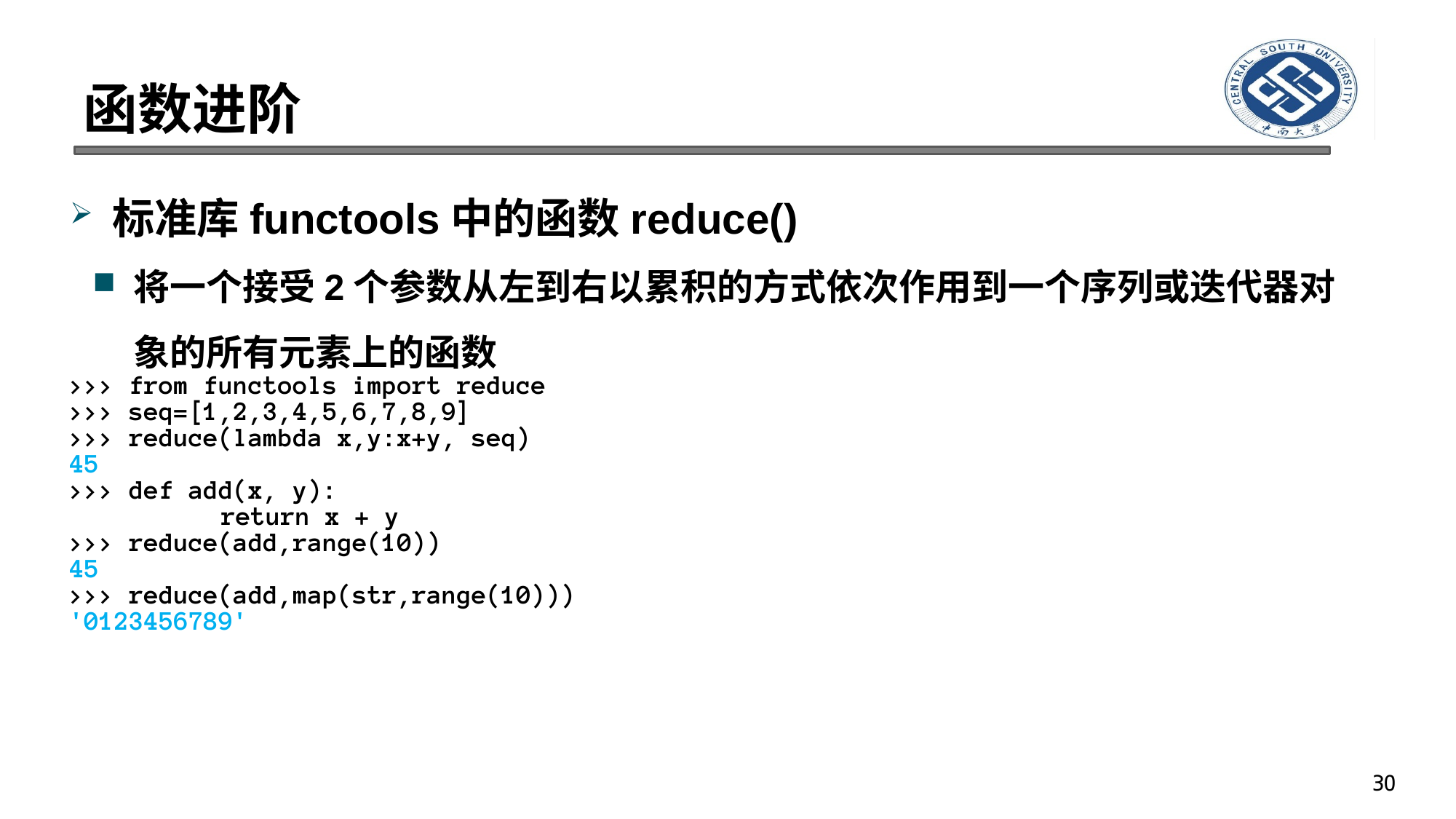

# 函数进阶
标准库functools中的函数reduce()
将一个接受2个参数从左到右以累积的方式依次作用到一个序列或迭代器对象的所有元素上的函数
>>> from functools import reduce
>>> seq=[1,2,3,4,5,6,7,8,9]
>>> reduce(lambda x,y:x+y, seq)
45
>>> def add(x, y):
		return x + y
>>> reduce(add,range(10))
45
>>> reduce(add,map(str,range(10)))
'0123456789'
30